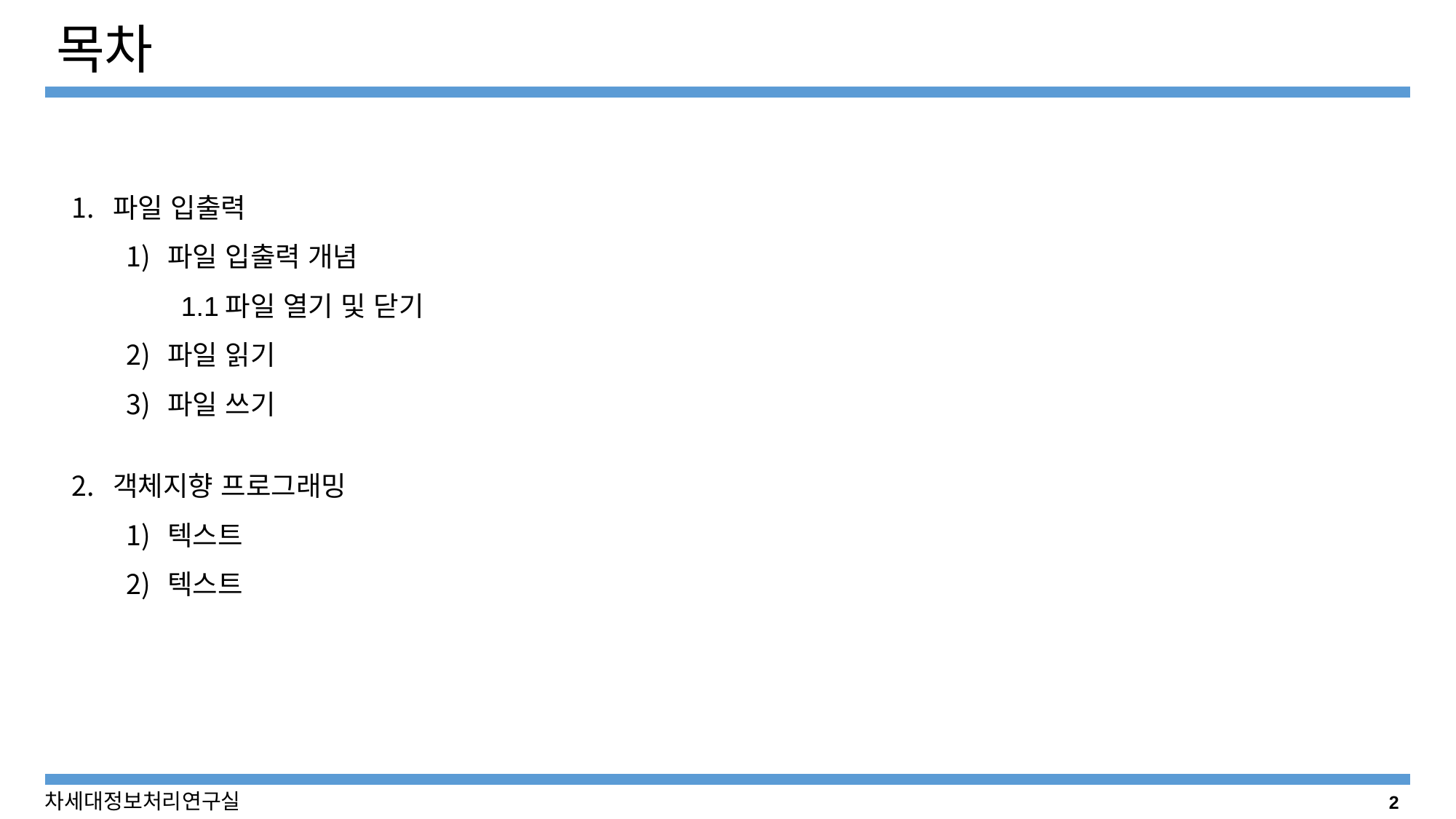

# 목차
파일 입출력
파일 입출력 개념
1.1파일 열기 및 닫기
파일 읽기
파일 쓰기
객체지향 프로그래밍
텍스트
텍스트
2